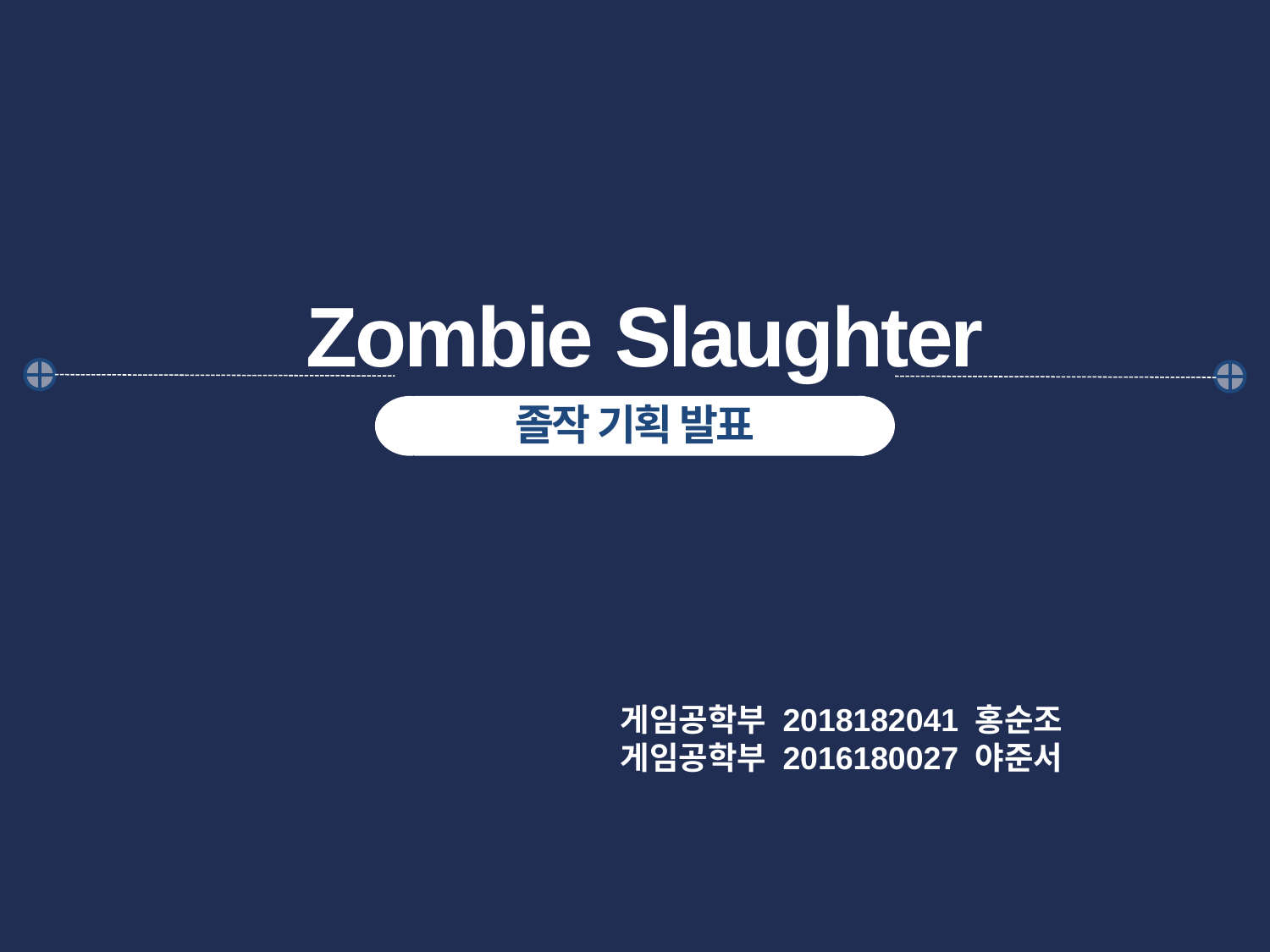

Zombie Slaughter

졸작 기획 발표

게임공학부 2018182041 홍순조
게임공학부 2016180027 야준서